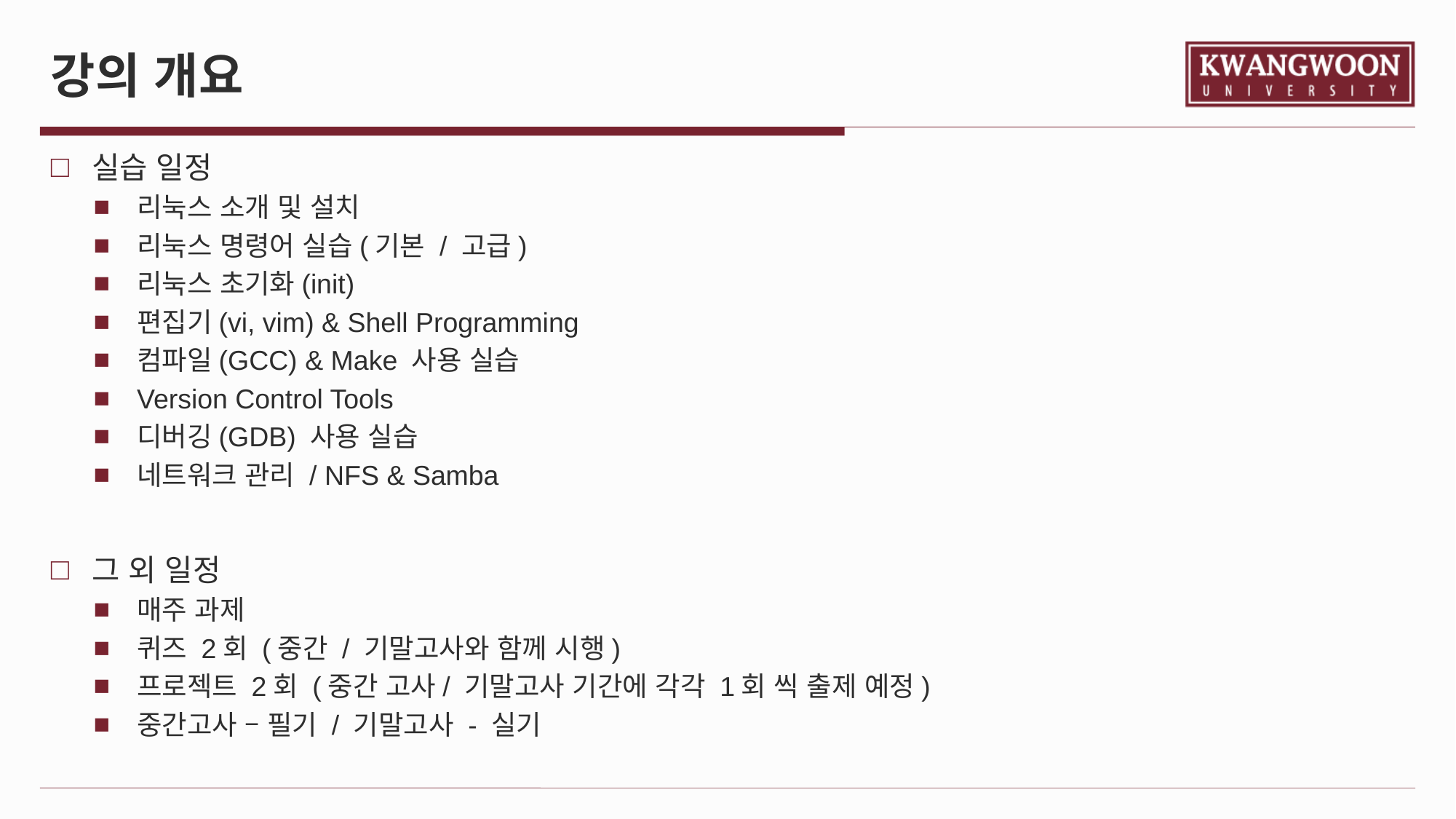

# 강의 개요
실습 일정
리눅스 소개 및 설치
리눅스 명령어 실습(기본 / 고급)
리눅스 초기화(init)
편집기(vi, vim) & Shell Programming
컴파일(GCC) & Make 사용 실습
Version Control Tools
디버깅(GDB) 사용 실습
네트워크 관리 / NFS & Samba

그 외 일정
매주 과제
퀴즈 2회 (중간 / 기말고사와 함께 시행)
프로젝트 2회 (중간 고사/ 기말고사 기간에 각각 1회 씩 출제 예정)
중간고사 – 필기 / 기말고사 - 실기